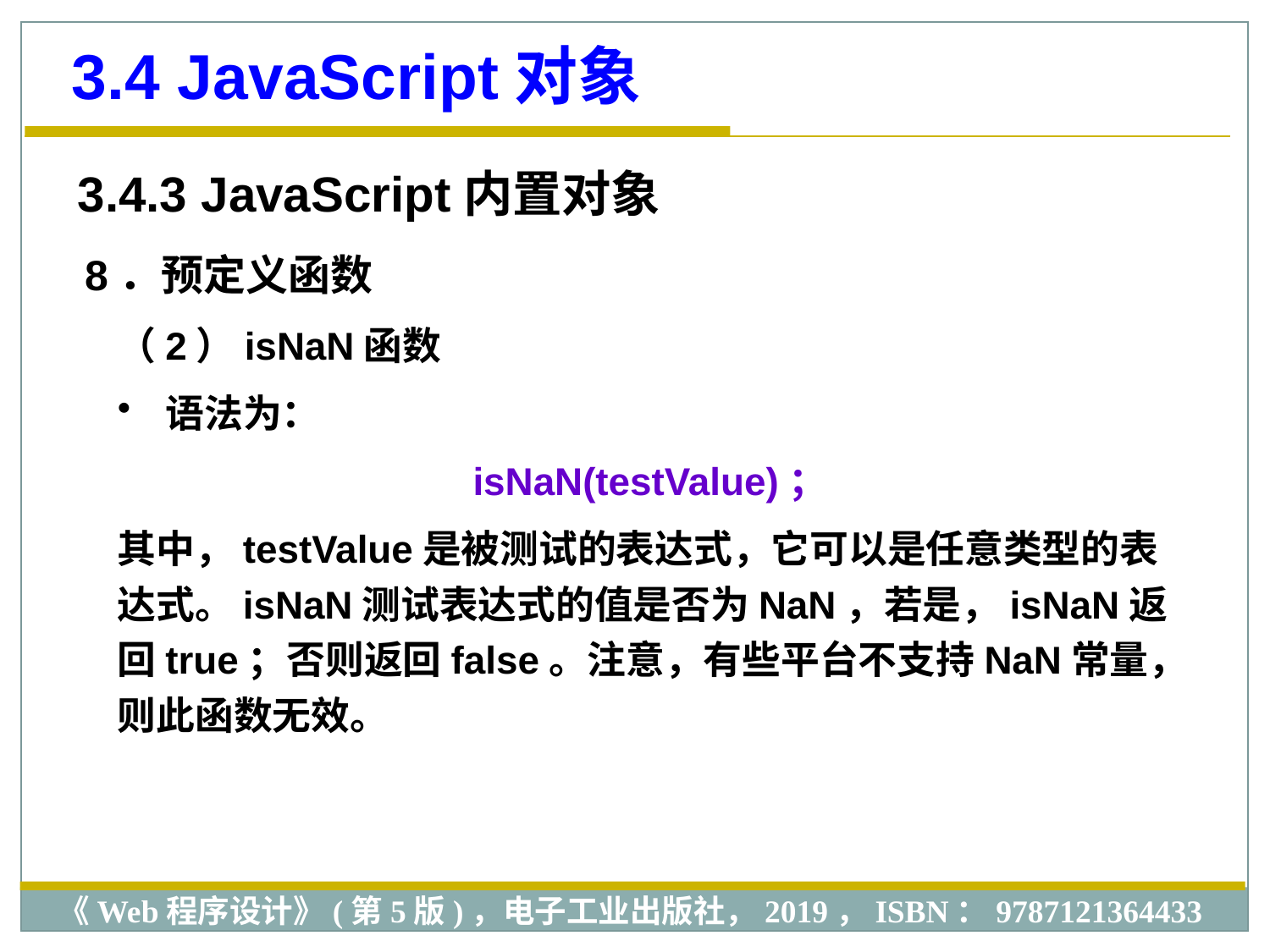

3.4 JavaScript对象
3.4.3 JavaScript内置对象
8．预定义函数
（2）isNaN函数
 语法为：
isNaN(testValue)；
其中，testValue是被测试的表达式，它可以是任意类型的表达式。isNaN测试表达式的值是否为NaN，若是，isNaN返回true；否则返回false。注意，有些平台不支持NaN常量，则此函数无效。